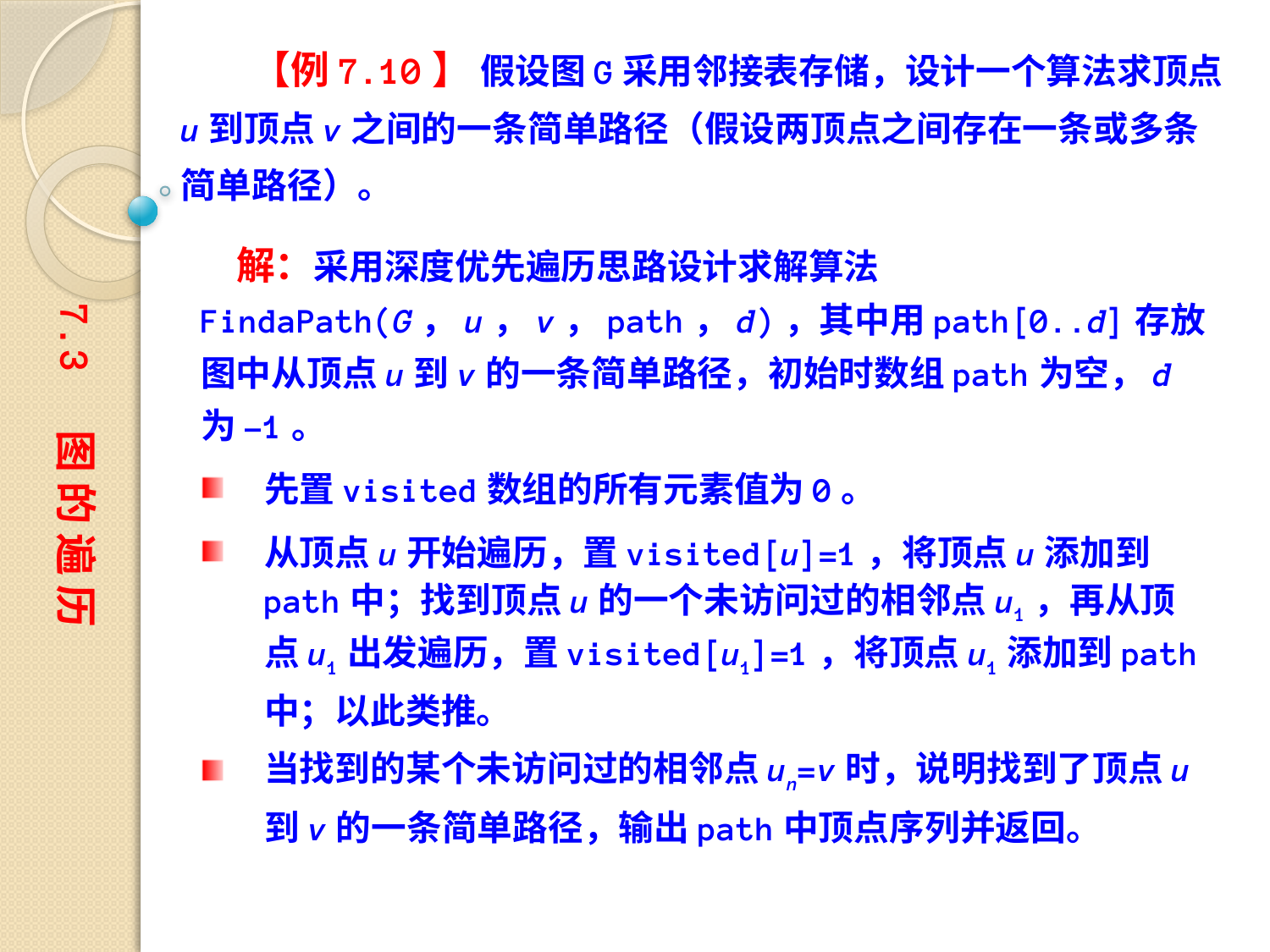

【例7.10】 假设图G采用邻接表存储，设计一个算法求顶点u到顶点v之间的一条简单路径（假设两顶点之间存在一条或多条简单路径）。
　解：采用深度优先遍历思路设计求解算法FindaPath(G，u，v，path，d)，其中用path[0..d]存放图中从顶点u到v的一条简单路径，初始时数组path为空，d为-1。
先置visited数组的所有元素值为0。
从顶点u开始遍历，置visited[u]=1，将顶点u添加到path中；找到顶点u的一个未访问过的相邻点u1，再从顶点u1出发遍历，置visited[u1]=1，将顶点u1添加到path中；以此类推。
当找到的某个未访问过的相邻点un=v时，说明找到了顶点u到v的一条简单路径，输出path中顶点序列并返回。
7.3  图 的 遍 历